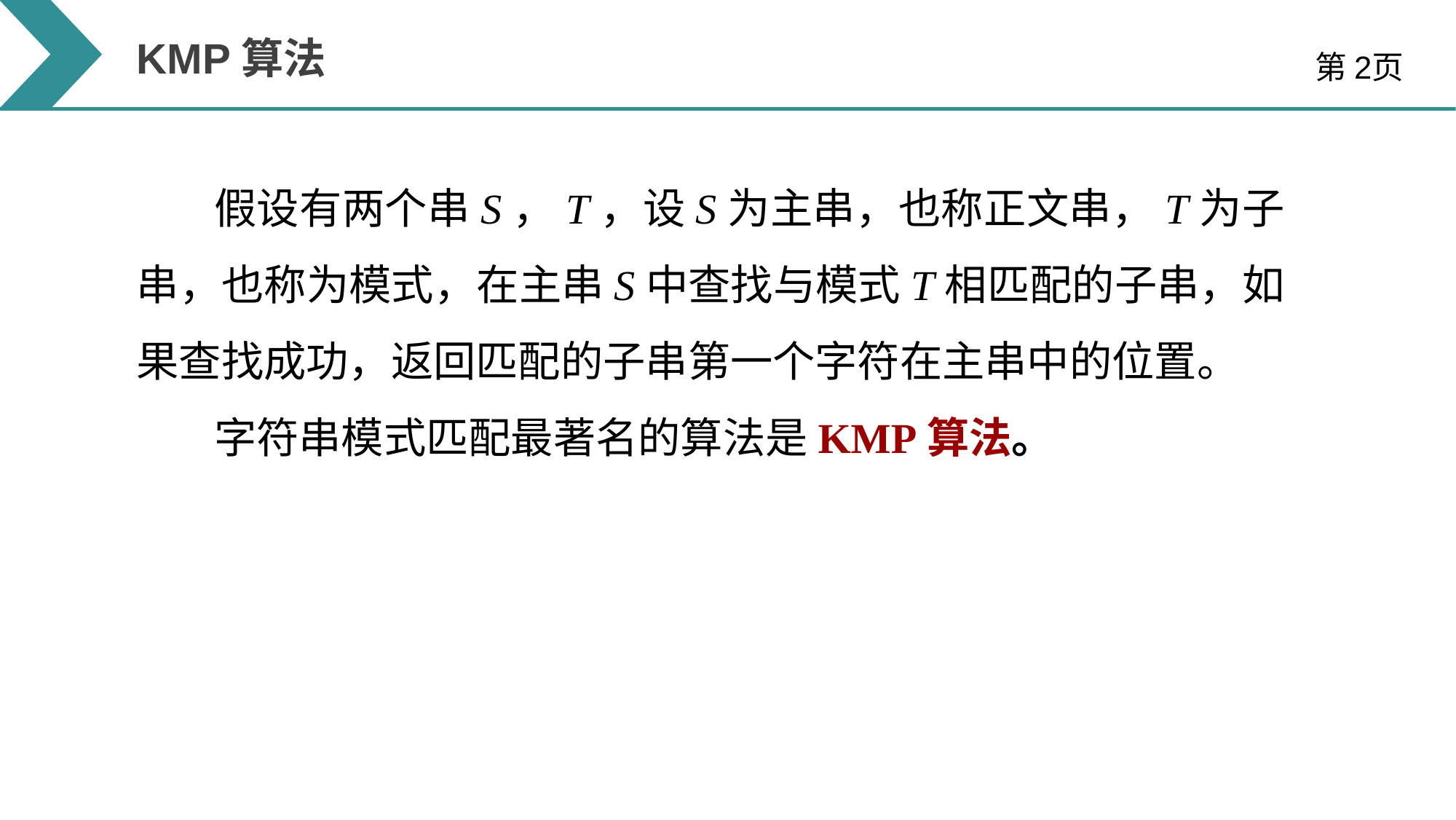

KMP算法
第2页
假设有两个串S，T，设S为主串，也称正文串，T为子串，也称为模式，在主串S中查找与模式T相匹配的子串，如果查找成功，返回匹配的子串第一个字符在主串中的位置。
字符串模式匹配最著名的算法是KMP算法。